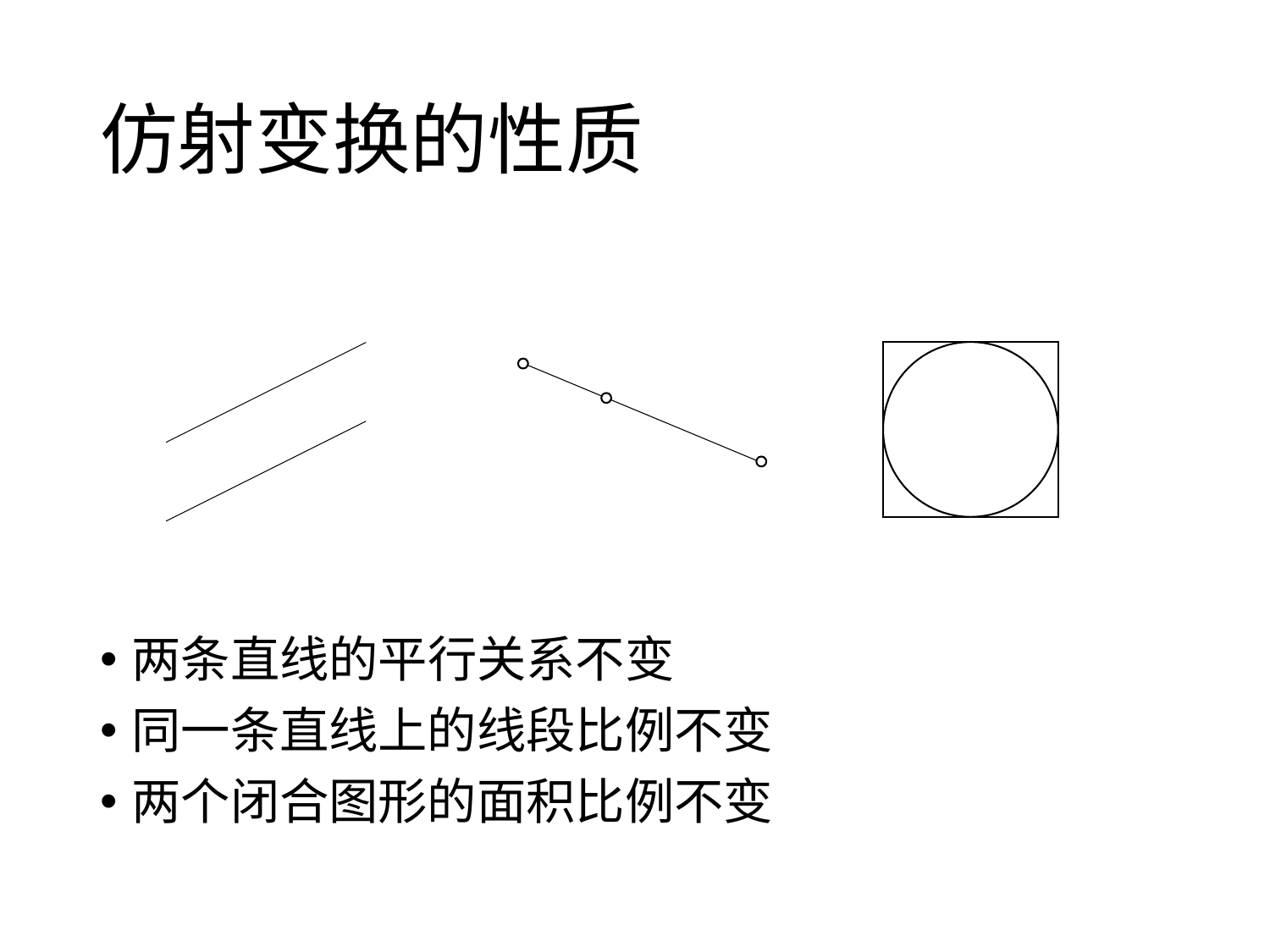

# 仿射变换的性质

两条直线的平行关系不变
同一条直线上的线段比例不变
两个闭合图形的面积比例不变